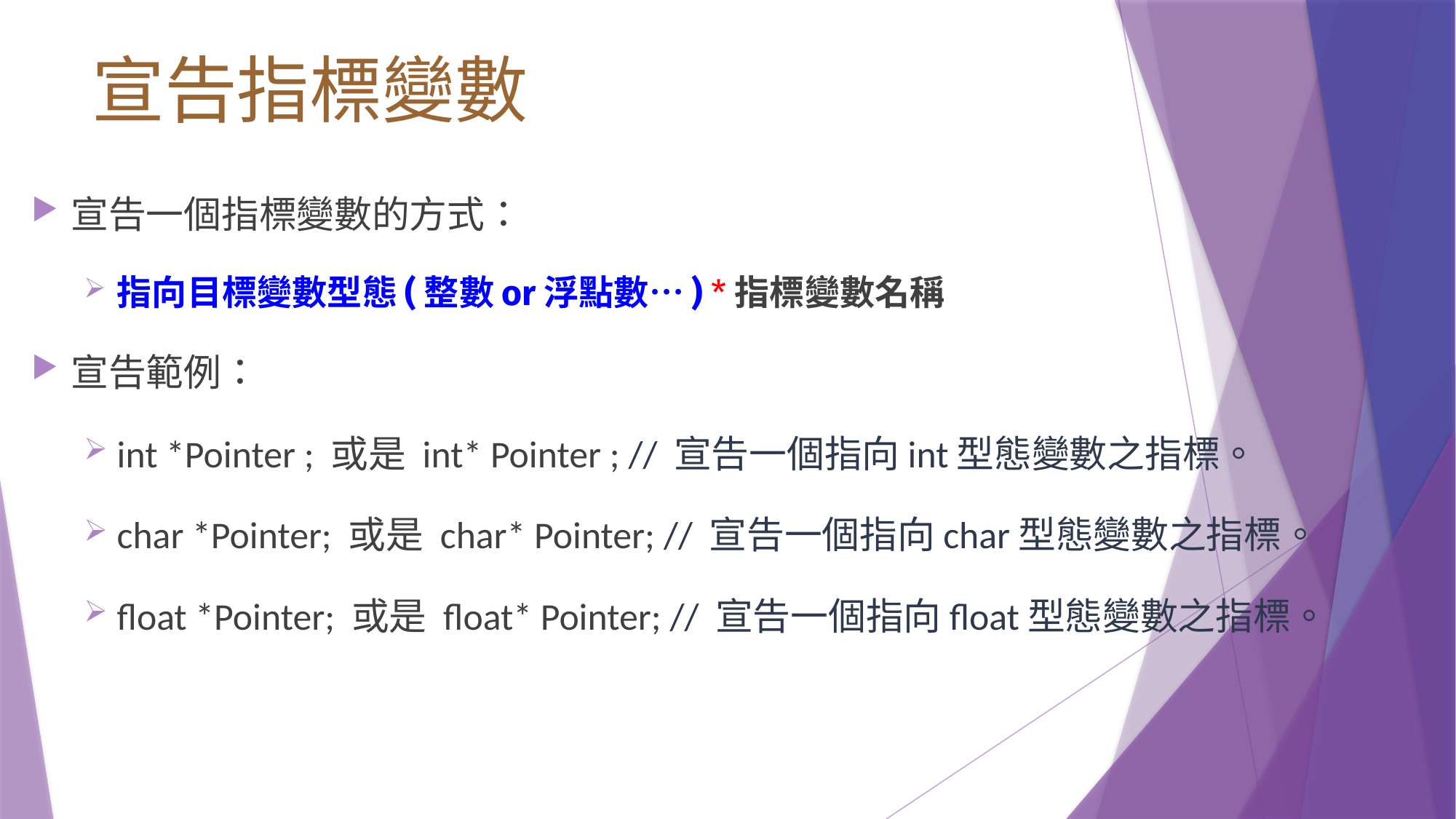

# 宣告指標變數
宣告一個指標變數的方式：
指向目標變數型態(整數or浮點數…) *指標變數名稱
宣告範例：
int *Pointer ; 或是 int* Pointer ; // 宣告一個指向int型態變數之指標。
char *Pointer; 或是 char* Pointer; // 宣告一個指向char型態變數之指標。
float *Pointer; 或是 float* Pointer; // 宣告一個指向float型態變數之指標。